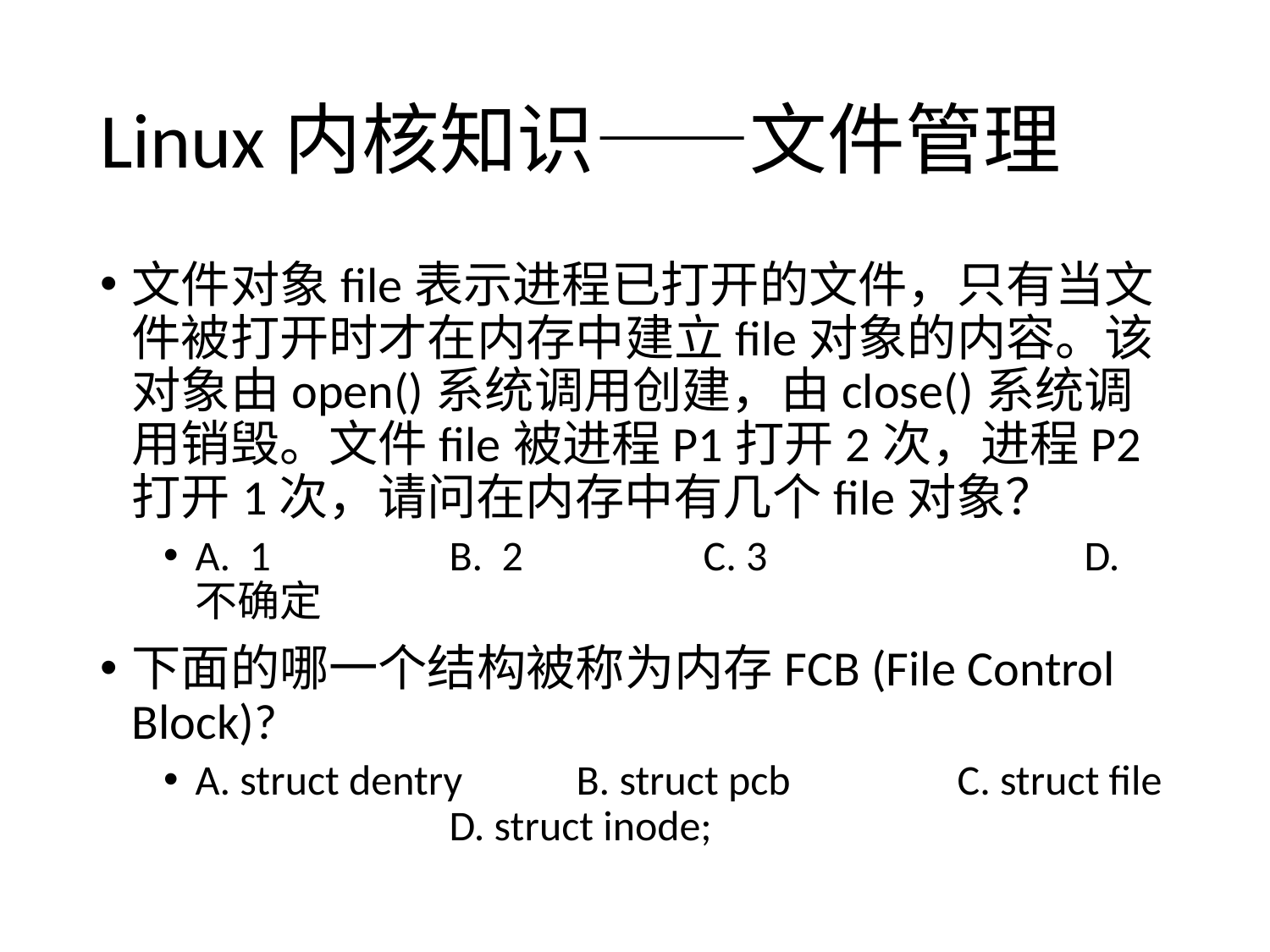

# Linux内核知识——文件管理
文件对象file表示进程已打开的文件，只有当文件被打开时才在内存中建立file对象的内容。该对象由open()系统调用创建，由close()系统调用销毁。文件file被进程P1打开2次，进程P2打开1次，请问在内存中有几个file对象？
A.  1 		B.  2 		C. 3			D. 不确定
下面的哪一个结构被称为内存FCB (File Control Block)?
A. struct dentry	B. struct pcb		C. struct file		D. struct inode;